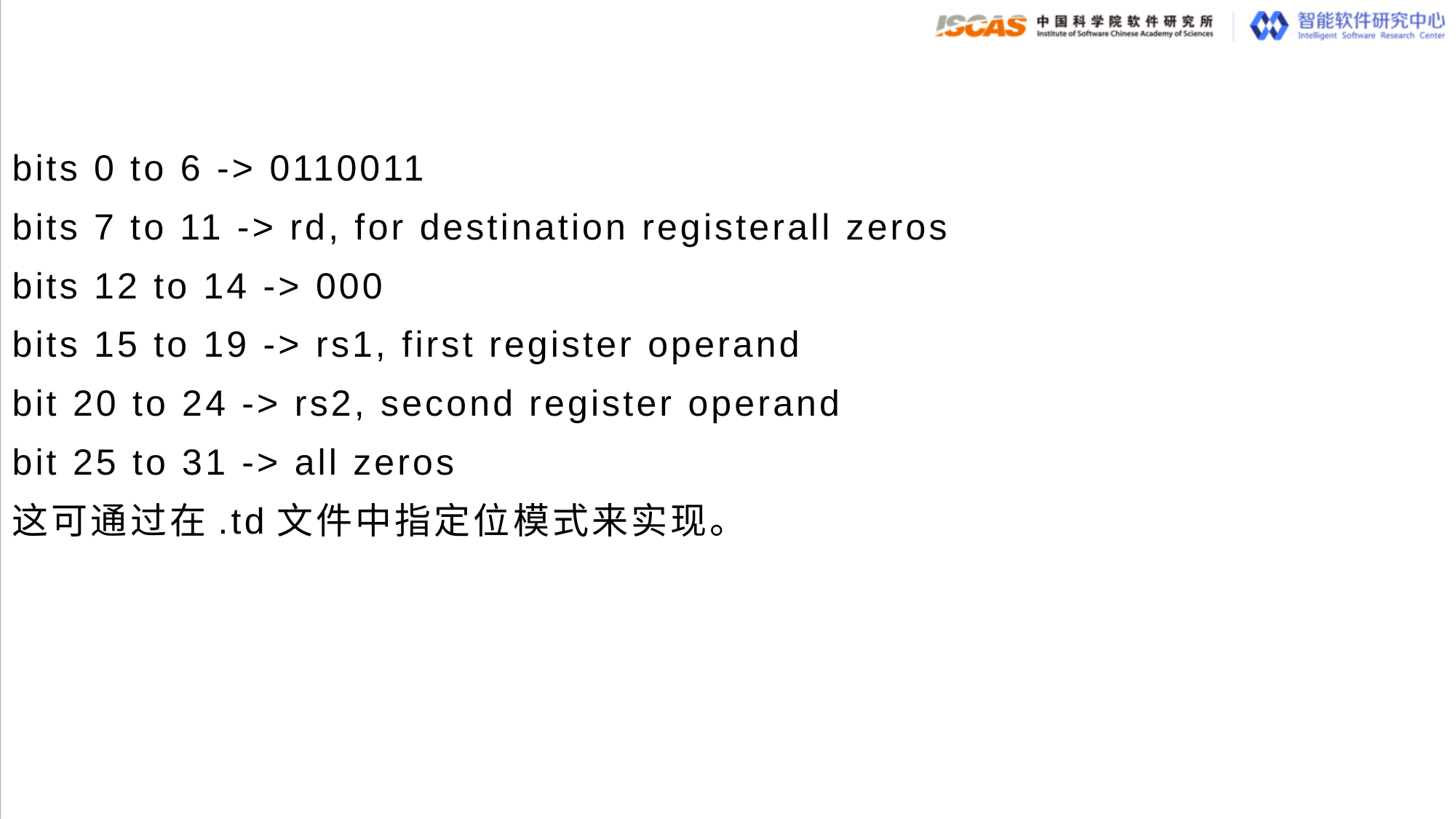

bits 0 to 6 -> 0110011
bits 7 to 11 -> rd, for destination registerall zeros
bits 12 to 14 -> 000
bits 15 to 19 -> rs1, first register operand
bit 20 to 24 -> rs2, second register operand
bit 25 to 31 -> all zeros
这可通过在.td文件中指定位模式来实现。